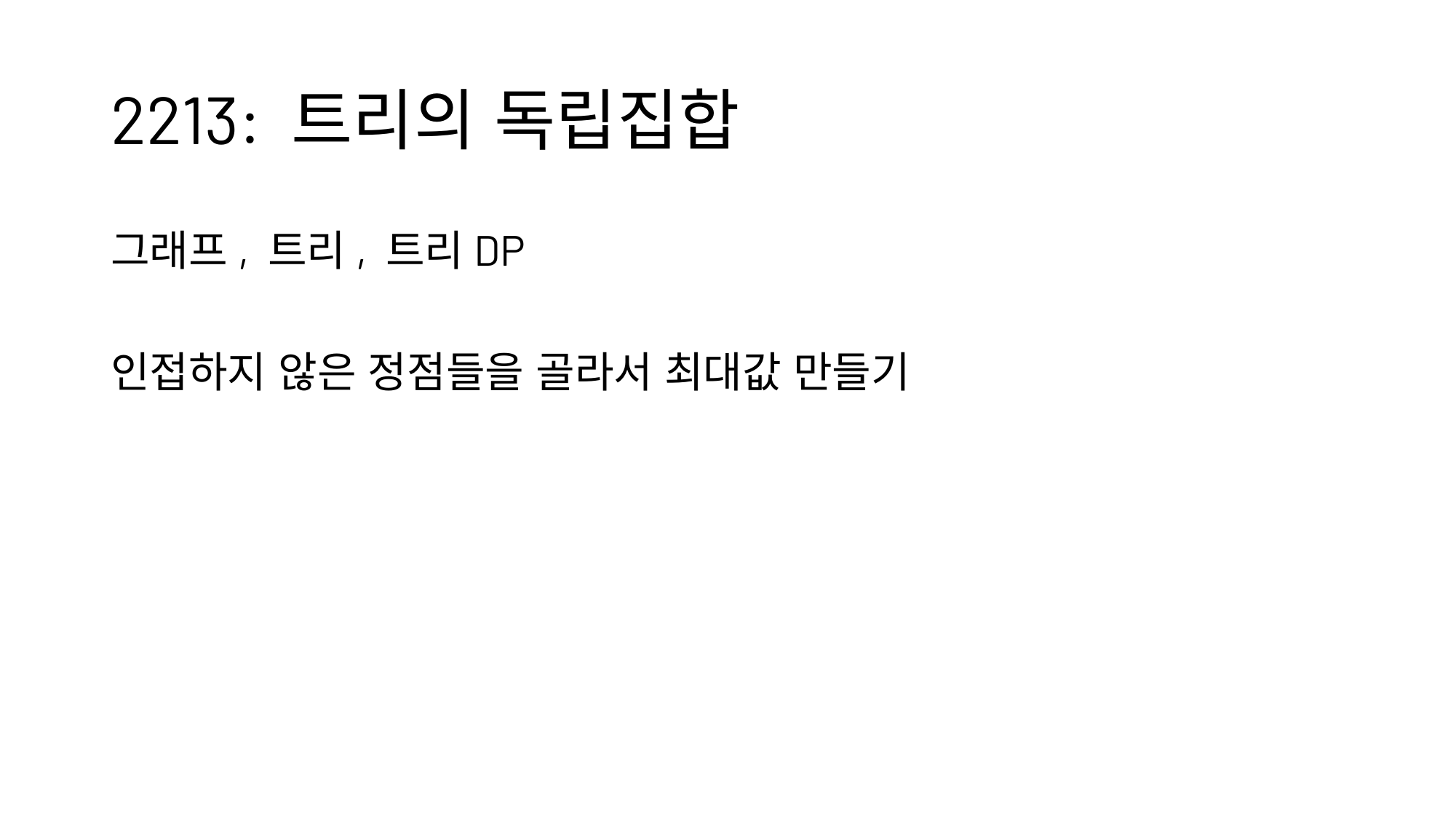

# 2213: 트리의 독립집합
그래프, 트리, 트리DP

인접하지 않은 정점들을 골라서 최대값 만들기